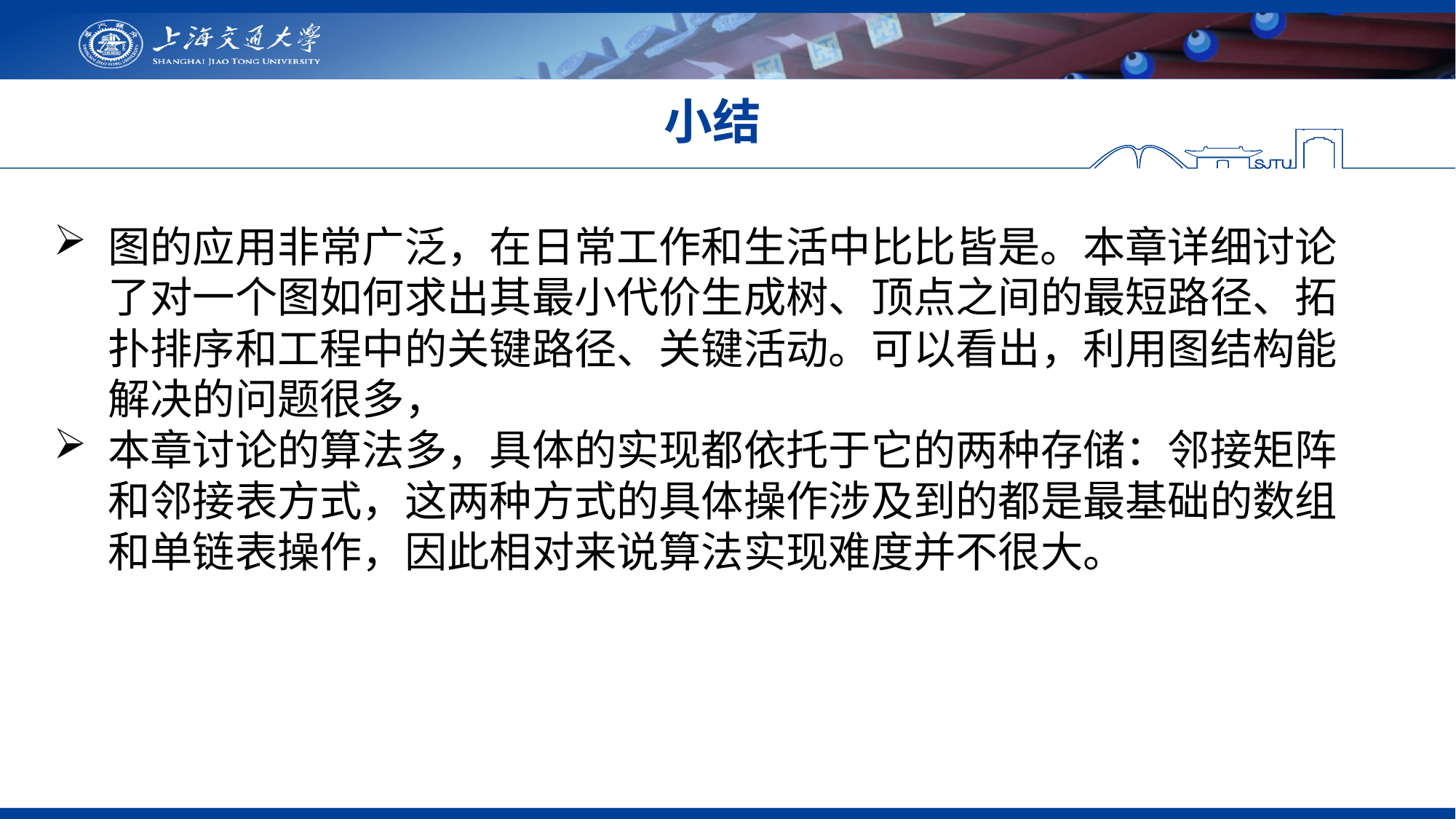

# 小结
图的应用非常广泛，在日常工作和生活中比比皆是。本章详细讨论了对一个图如何求出其最小代价生成树、顶点之间的最短路径、拓扑排序和工程中的关键路径、关键活动。可以看出，利用图结构能解决的问题很多，
本章讨论的算法多，具体的实现都依托于它的两种存储：邻接矩阵和邻接表方式，这两种方式的具体操作涉及到的都是最基础的数组和单链表操作，因此相对来说算法实现难度并不很大。